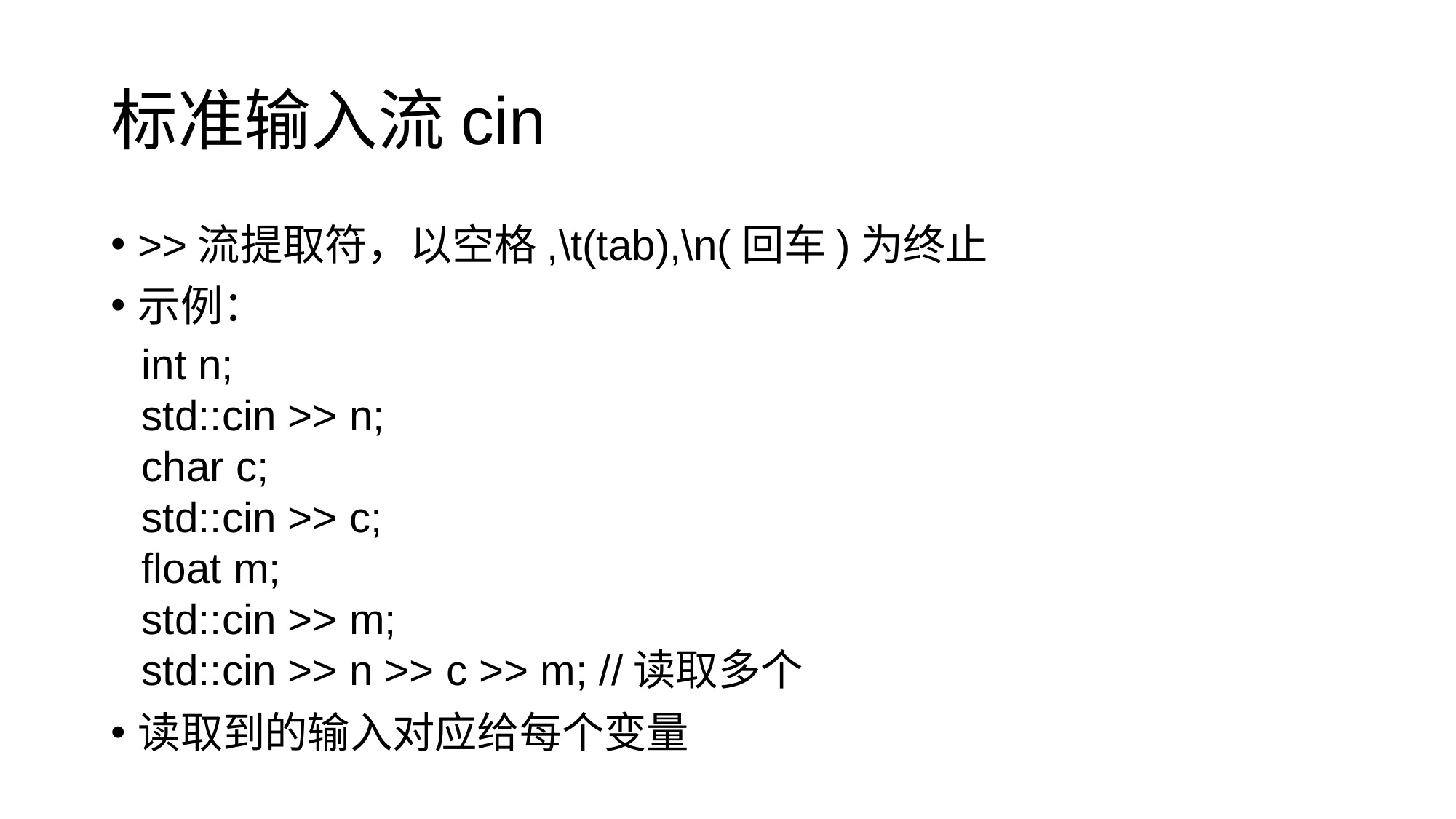

# 标准输入流cin
>>流提取符，以空格,\t(tab),\n(回车)为终止
示例：

读取到的输入对应给每个变量

int n;
std::cin >> n;
char c;
std::cin >> c;
float m;
std::cin >> m;
std::cin >> n >> c >> m; //读取多个